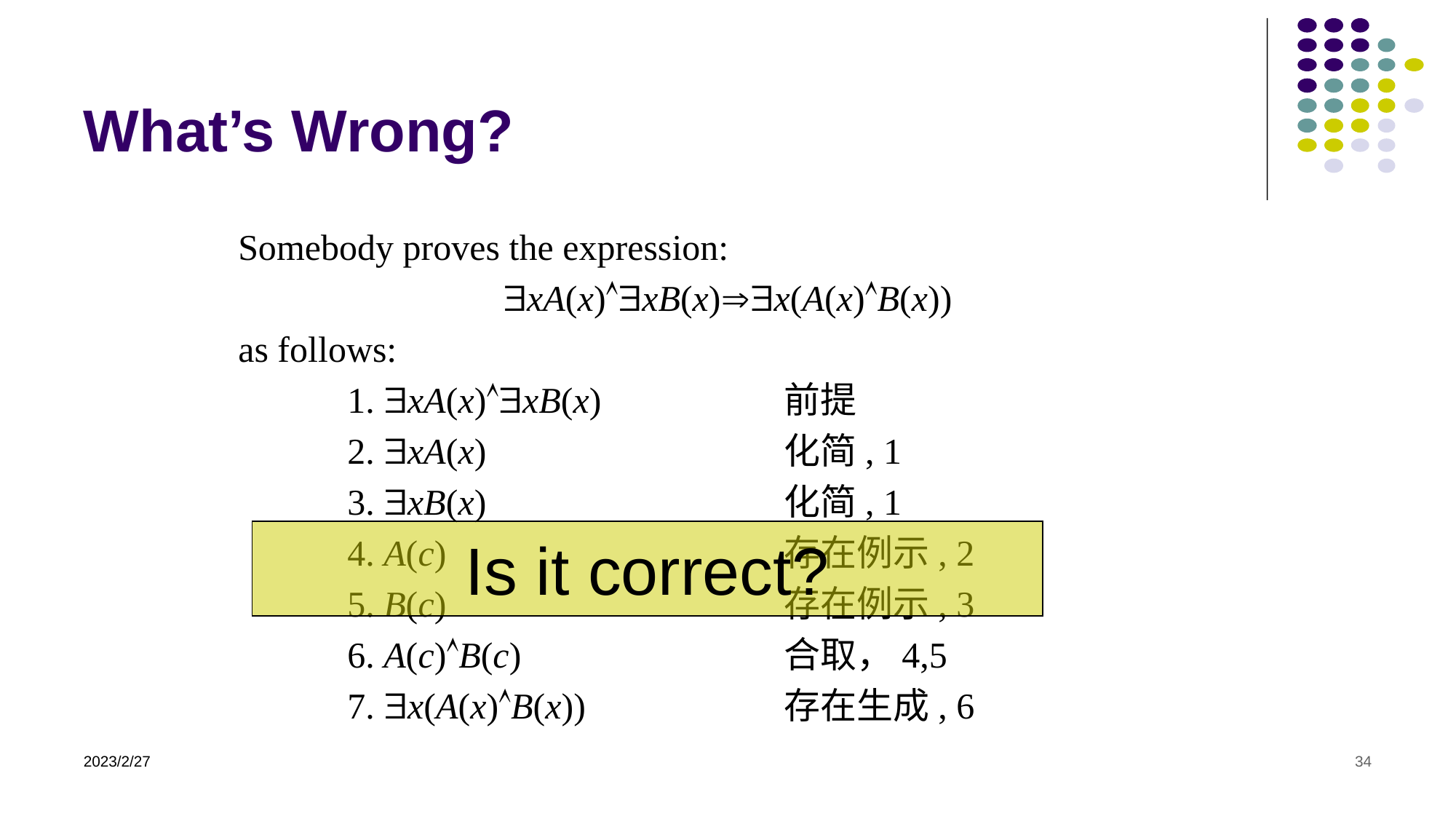

# What’s Wrong?
Somebody proves the expression:
∃xA(x)∧∃xB(x)⇒∃x(A(x)∧B(x))
as follows:
	1. ∃xA(x)∧∃xB(x)		前提
	2. ∃xA(x)			化简, 1
	3. ∃xB(x)			化简, 1
	4. A(c)				存在例示, 2
	5. B(c)				存在例示, 3
	6. A(c)∧B(c)			合取，4,5
	7. ∃x(A(x)∧B(x))		存在生成, 6
Is it correct?
2023/2/27
34